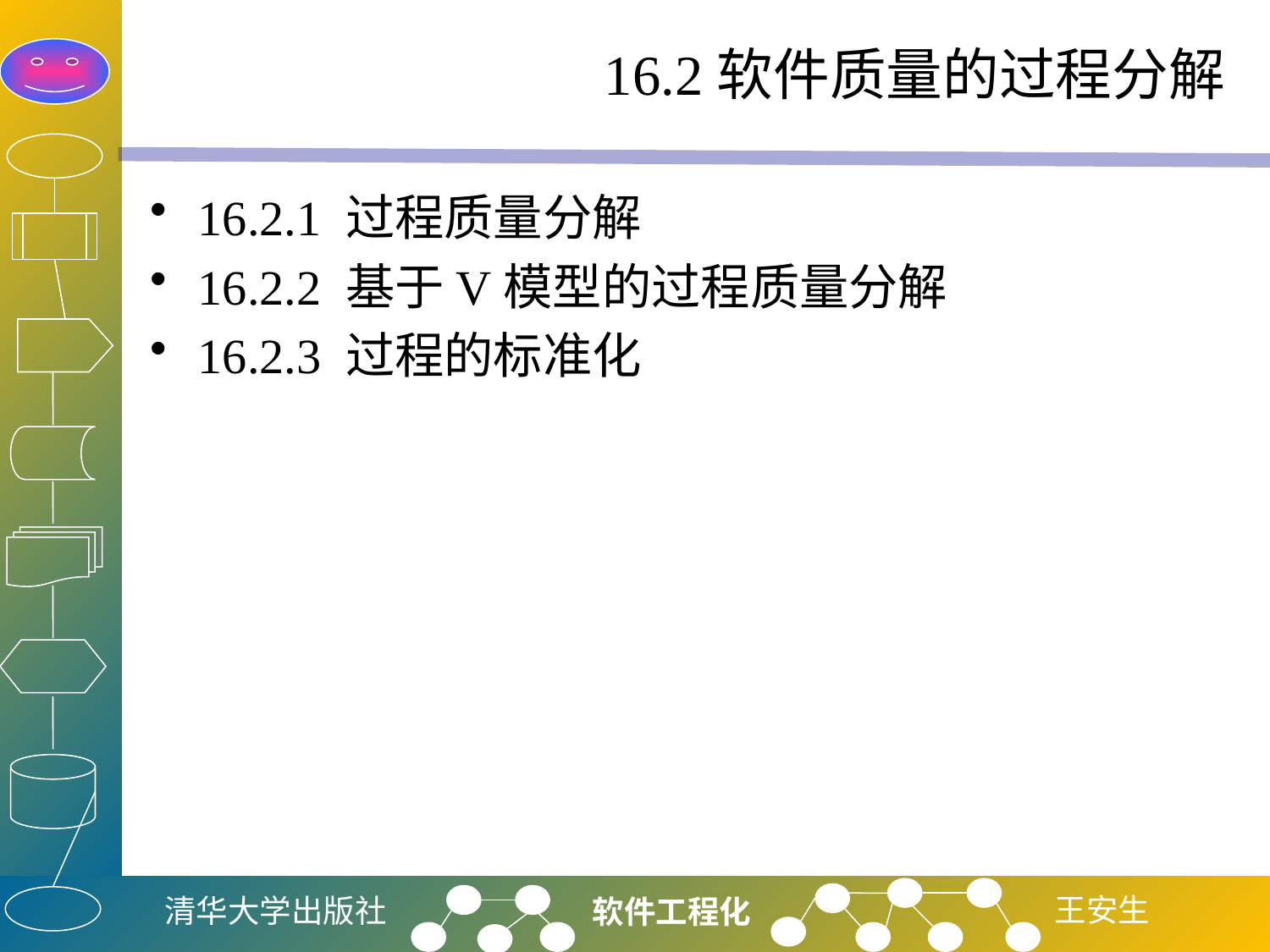

# 16.2软件质量的过程分解
16.2.1 过程质量分解
16.2.2 基于V模型的过程质量分解
16.2.3 过程的标准化